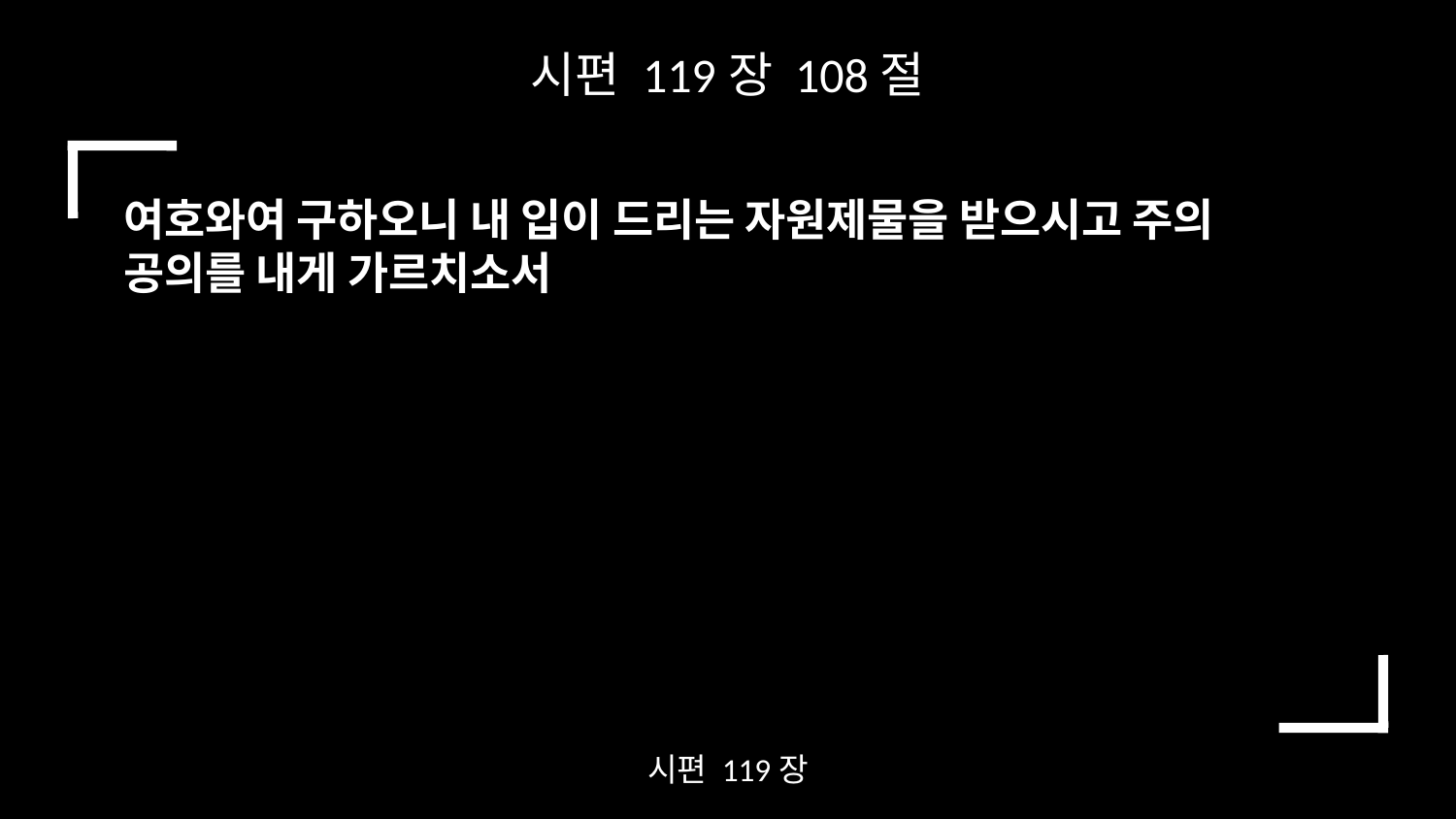

시편 119장 108절

여호와여 구하오니 내 입이 드리는 자원제물을 받으시고 주의 공의를 내게 가르치소서

시편 119장